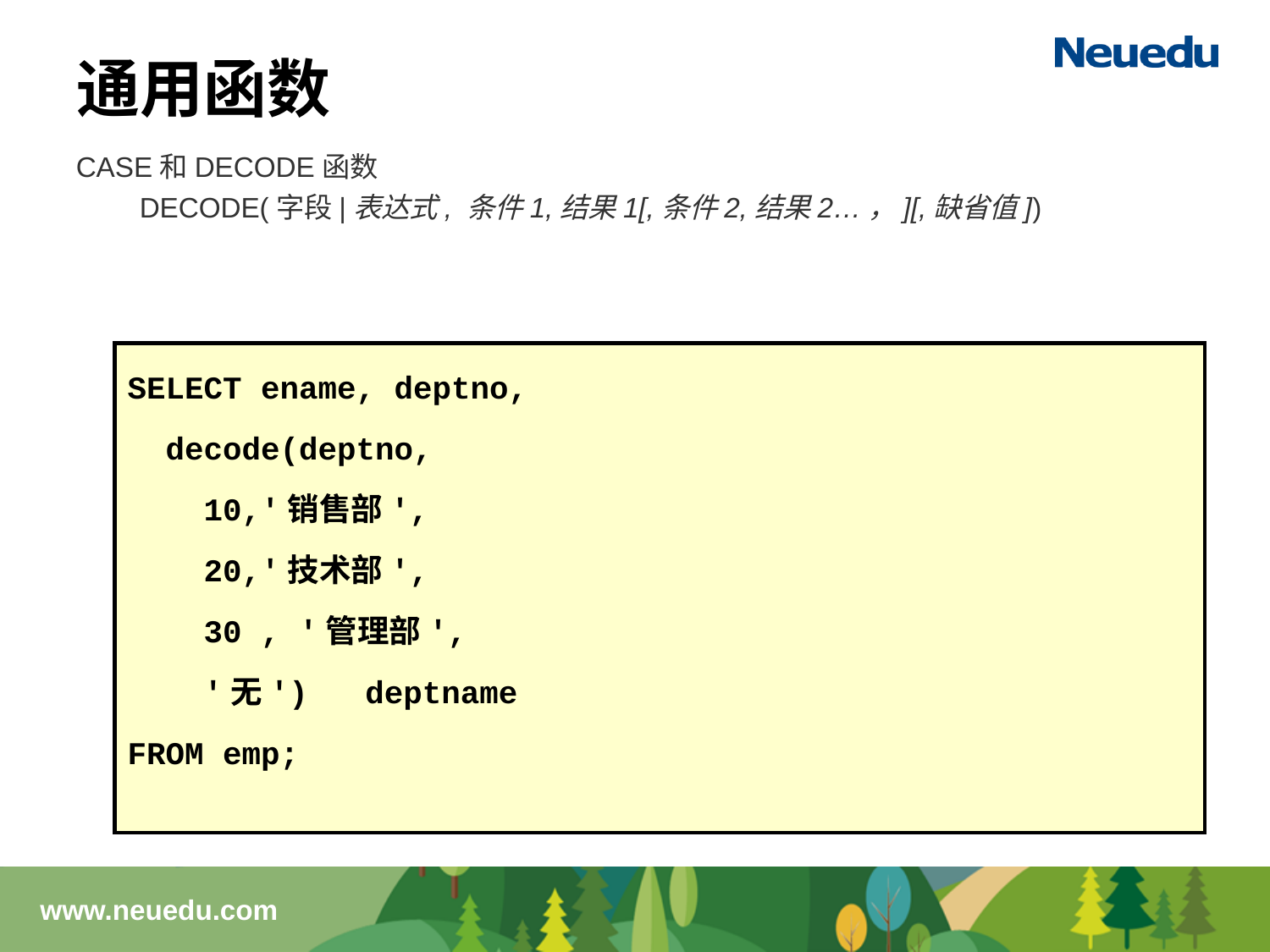

通用函数
CASE和DECODE函数
DECODE(字段|表达式, 条件1,结果1[,条件2,结果2…，][,缺省值])
SELECT ename, deptno,
  decode(deptno,
    10,'销售部',
    20,'技术部',
    30 , '管理部',
    '无')   deptname
FROM emp;